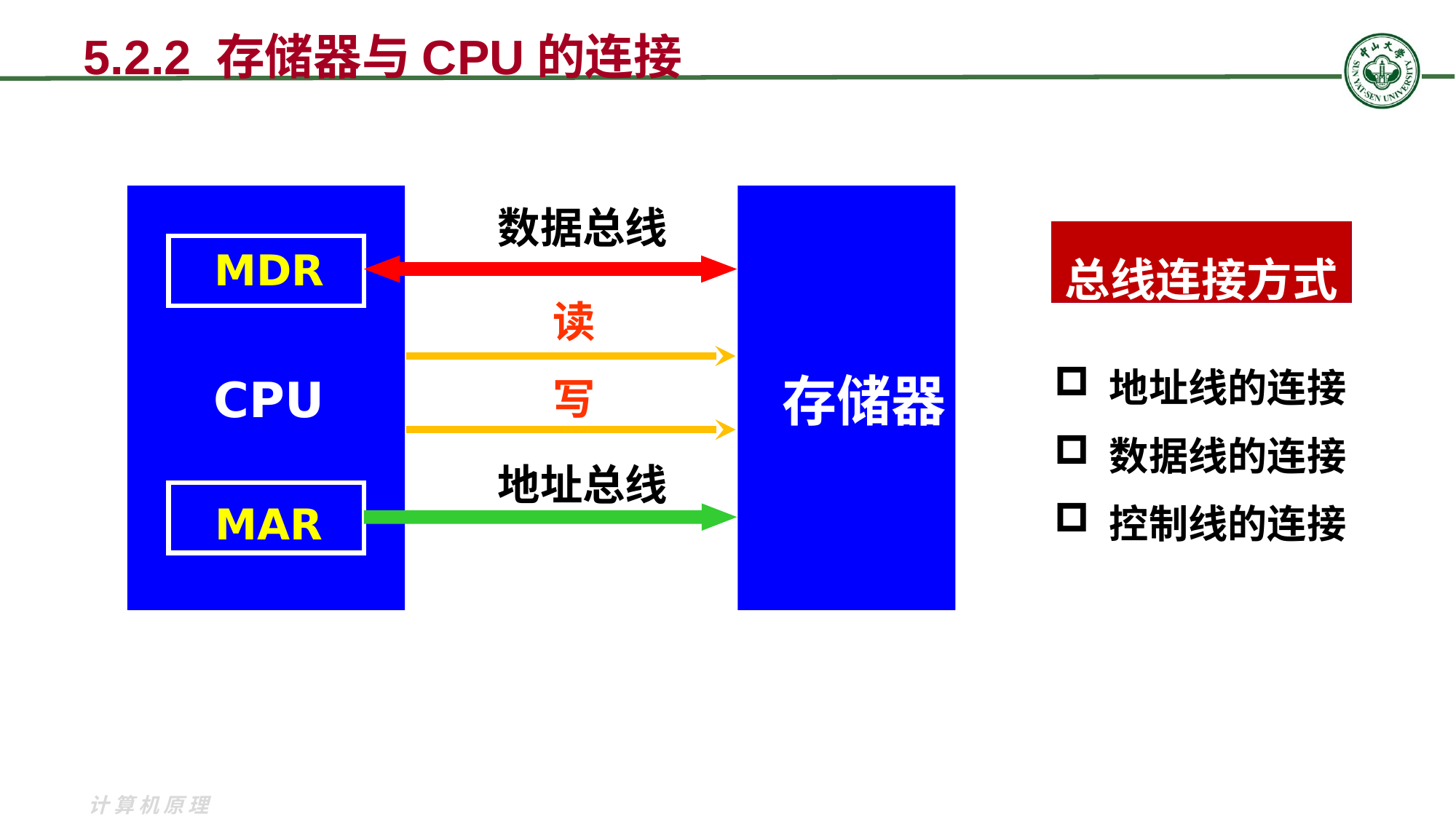

5.2.2 存储器与CPU的连接

数据总线

MDR

读

存储器
CPU
写

地址总线

MAR

总线连接方式
 地址线的连接
 数据线的连接
 控制线的连接